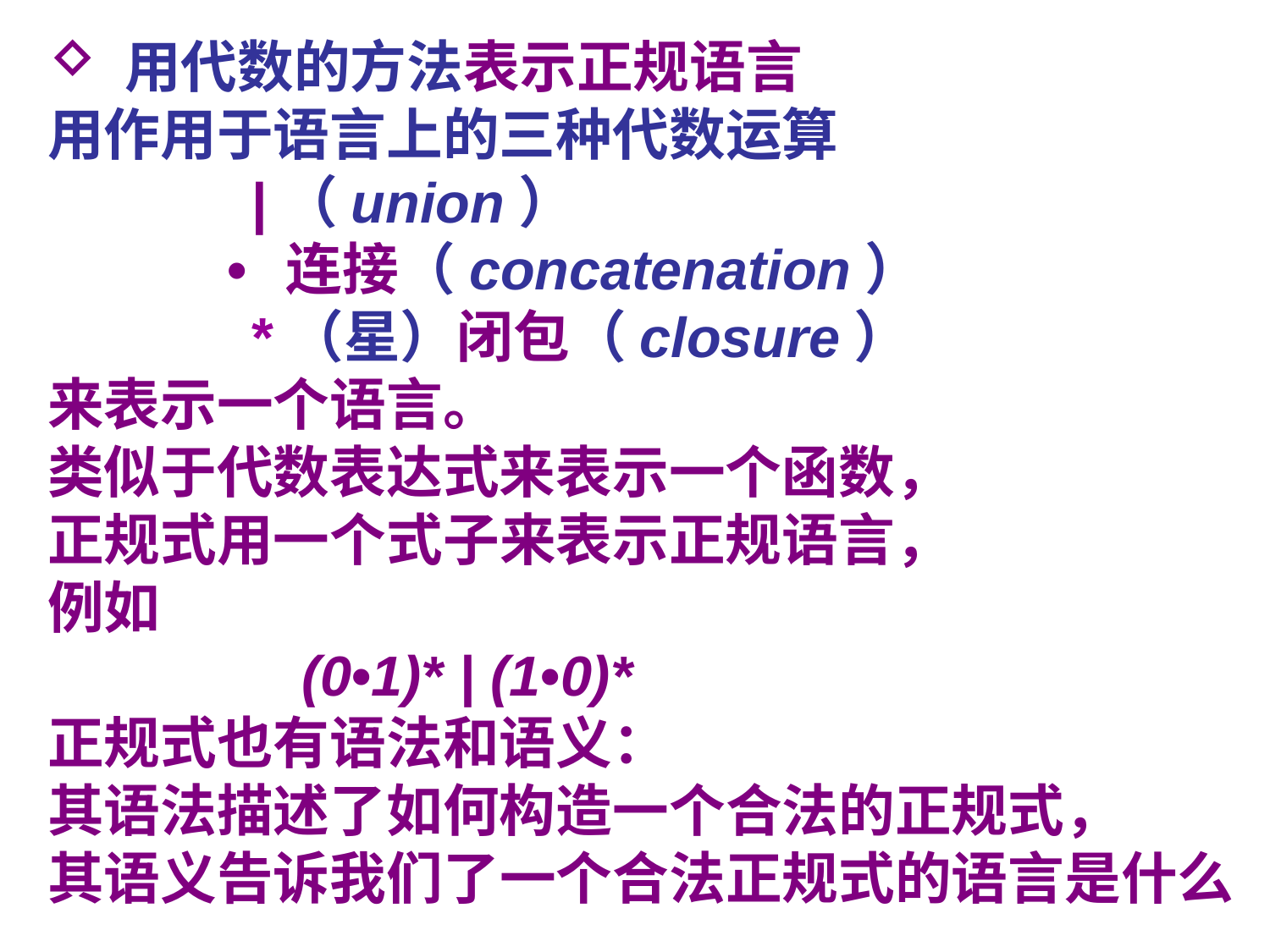

用代数的方法表示正规语言
用作用于语言上的三种代数运算
         |（union）
         •  连接（concatenation）
         *（星）闭包（closure）
来表示一个语言。
类似于代数表达式来表示一个函数，
正规式用一个式子来表示正规语言，
例如
 		(0•1)* | (1•0)*
正规式也有语法和语义：
其语法描述了如何构造一个合法的正规式，
其语义告诉我们了一个合法正规式的语言是什么